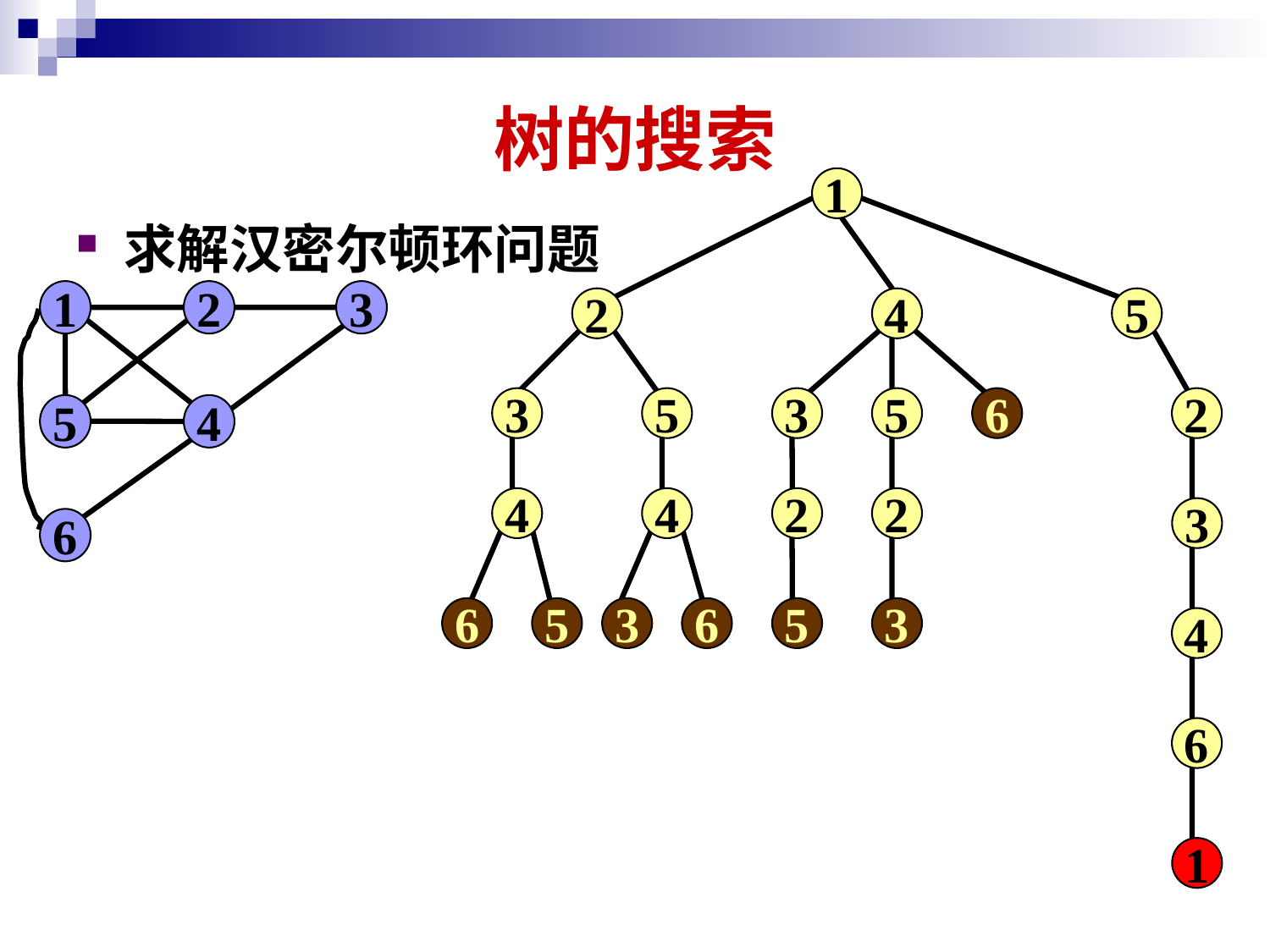

# 树的搜索
1

求解汉密尔顿环问题

1
2
3

5
4

6
2
4
5

3
5
3
5
6
2

4
4
2
2
3

6
5
3
6
5
3
4

6

1